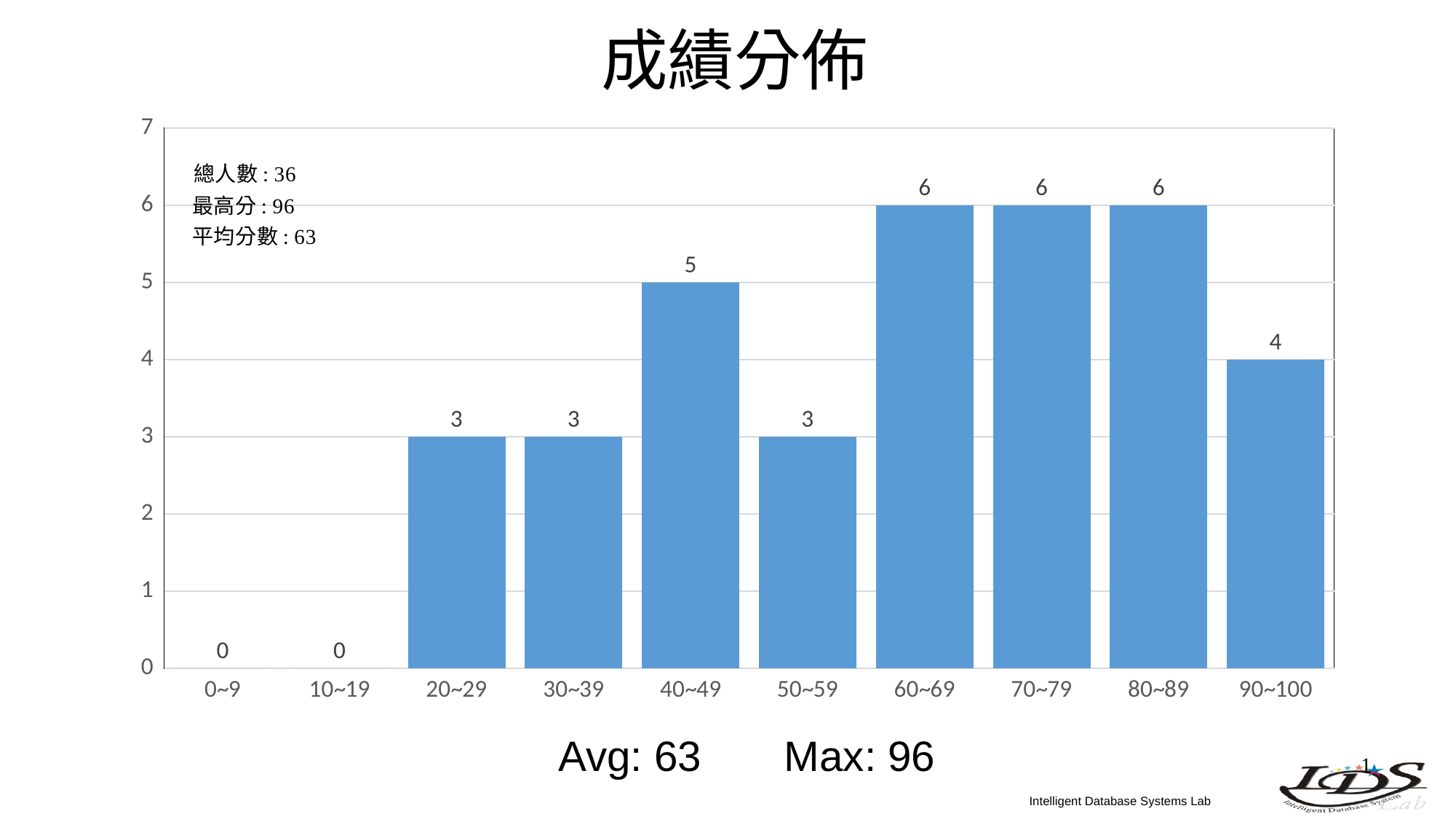

# 成績分佈

### Chart

| Category | 人數 |
|---|---|
| 0~9 | 0.0 |
| 10~19 | 0.0 |
| 20~29 | 3.0 |
| 30~39 | 3.0 |
| 40~49 | 5.0 |
| 50~59 | 3.0 |
| 60~69 | 6.0 |
| 70~79 | 6.0 |
| 80~89 | 6.0 |
| 90~100 | 4.0 |
Avg: 63       Max: 96
1